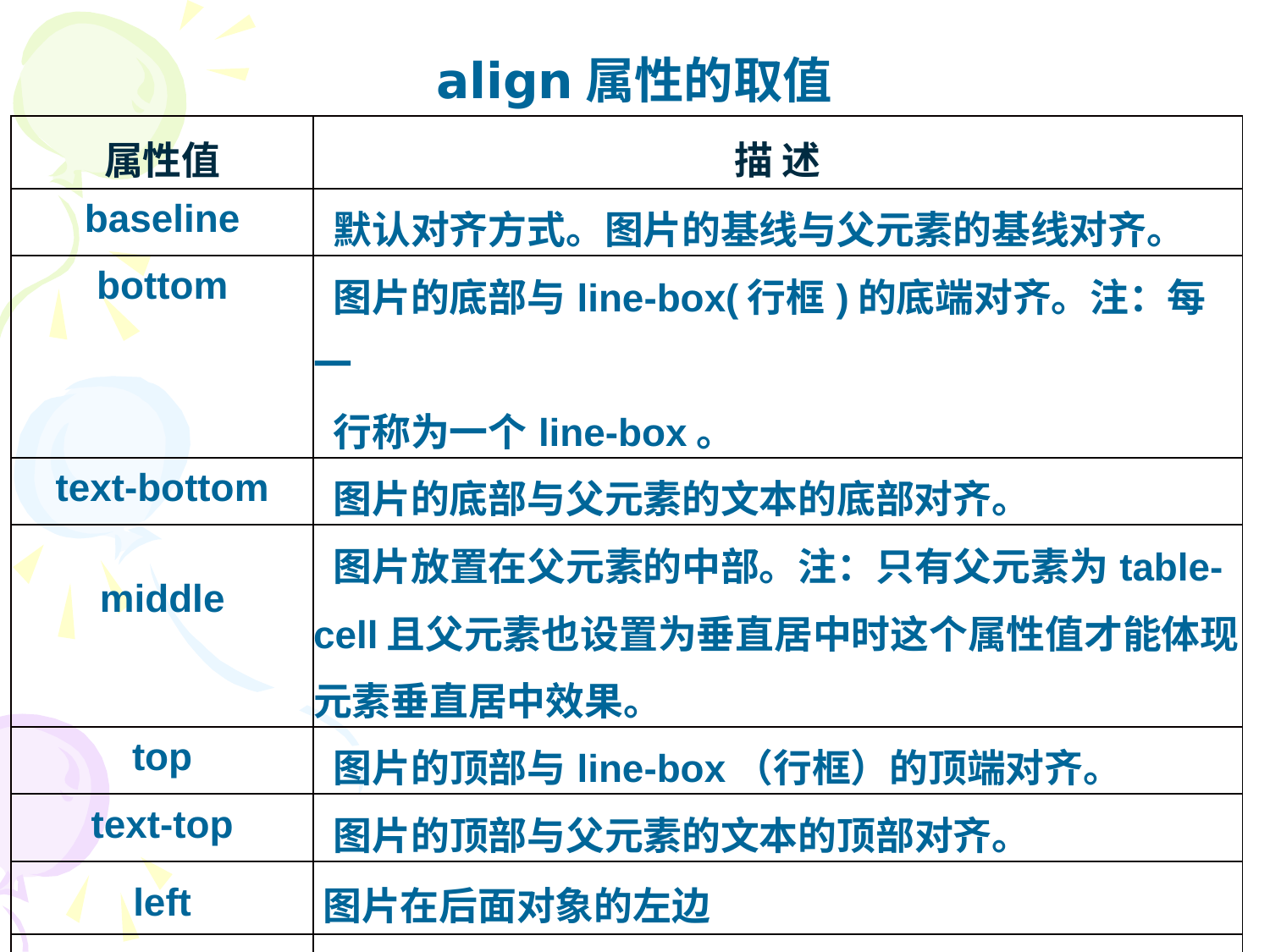

# align属性的取值
| 属性值 | 描 述 |
| --- | --- |
| baseline | 默认对齐方式。图片的基线与父元素的基线对齐。 |
| bottom | 图片的底部与line-box(行框)的底端对齐。注：每一 行称为一个line-box。 |
| text-bottom | 图片的底部与父元素的文本的底部对齐。 |
| middle | 图片放置在父元素的中部。注：只有父元素为table-cell且父元素也设置为垂直居中时这个属性值才能体现元素垂直居中效果。 |
| top | 图片的顶部与line-box（行框）的顶端对齐。 |
| text-top | 图片的顶部与父元素的文本的顶部对齐。 |
| left | 图片在后面对象的左边 |
| right | 图片在后面对象的右边 |
| border | 设置图片边框。默认没有边框。 |